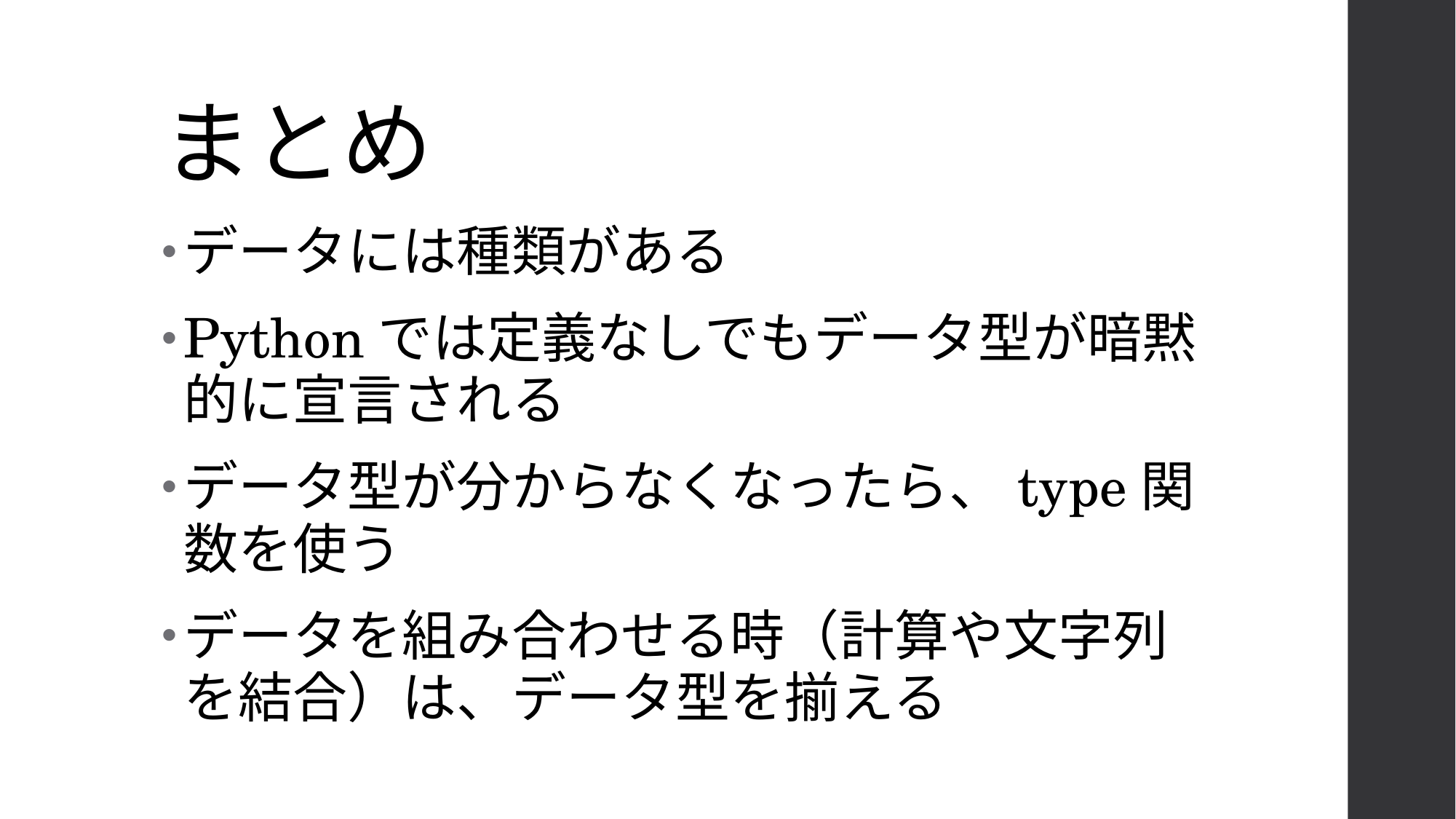

# まとめ
データには種類がある
Pythonでは定義なしでもデータ型が暗黙的に宣言される
データ型が分からなくなったら、type関数を使う
データを組み合わせる時（計算や文字列を結合）は、データ型を揃える